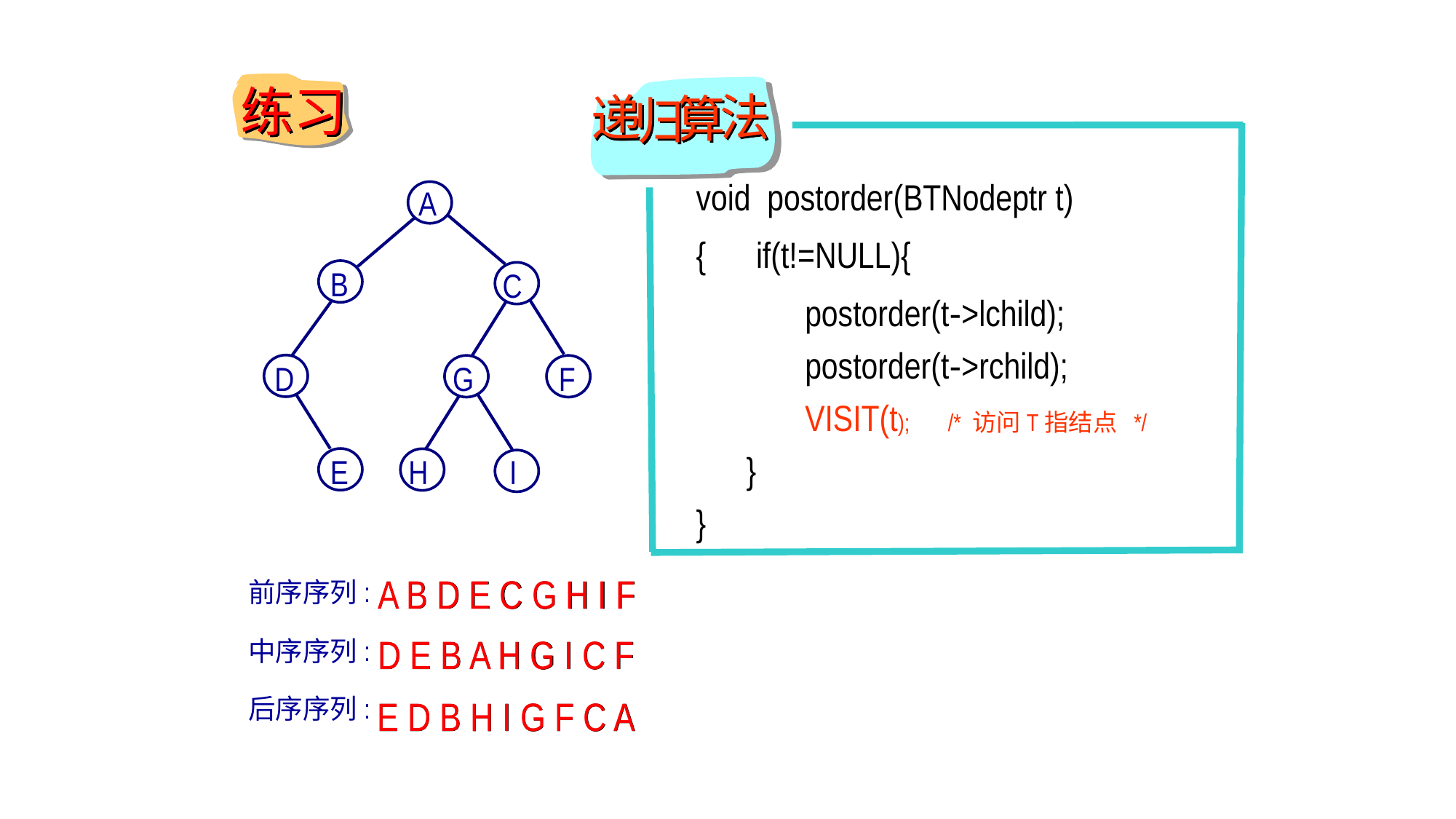

练习

法
递
算
归

void  postorder(BTNodeptr t)
{      if(t!=NULL){
             postorder(t->lchild);
             postorder(t->rchild);
             VISIT(t);       /* 访问T指结点  */
      }
}

A

B
C

D
G
F

E
I
H

A B D E C G H I F
前序序列:
D E B A H G I C F
中序序列:
后序序列:
E D B H I G F C A